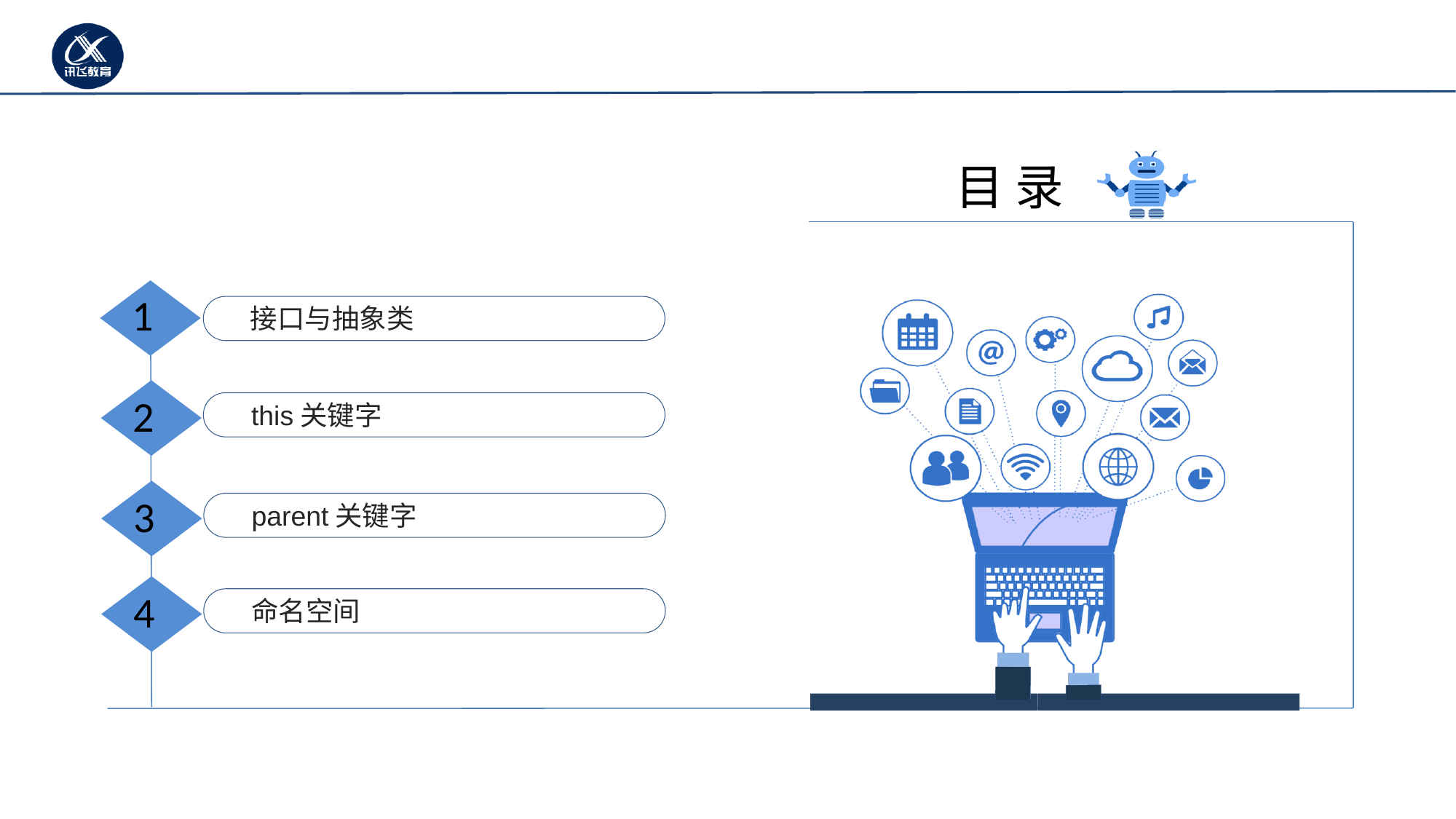

1
接口与抽象类

2

this关键字

3

parent关键字

4

命名空间